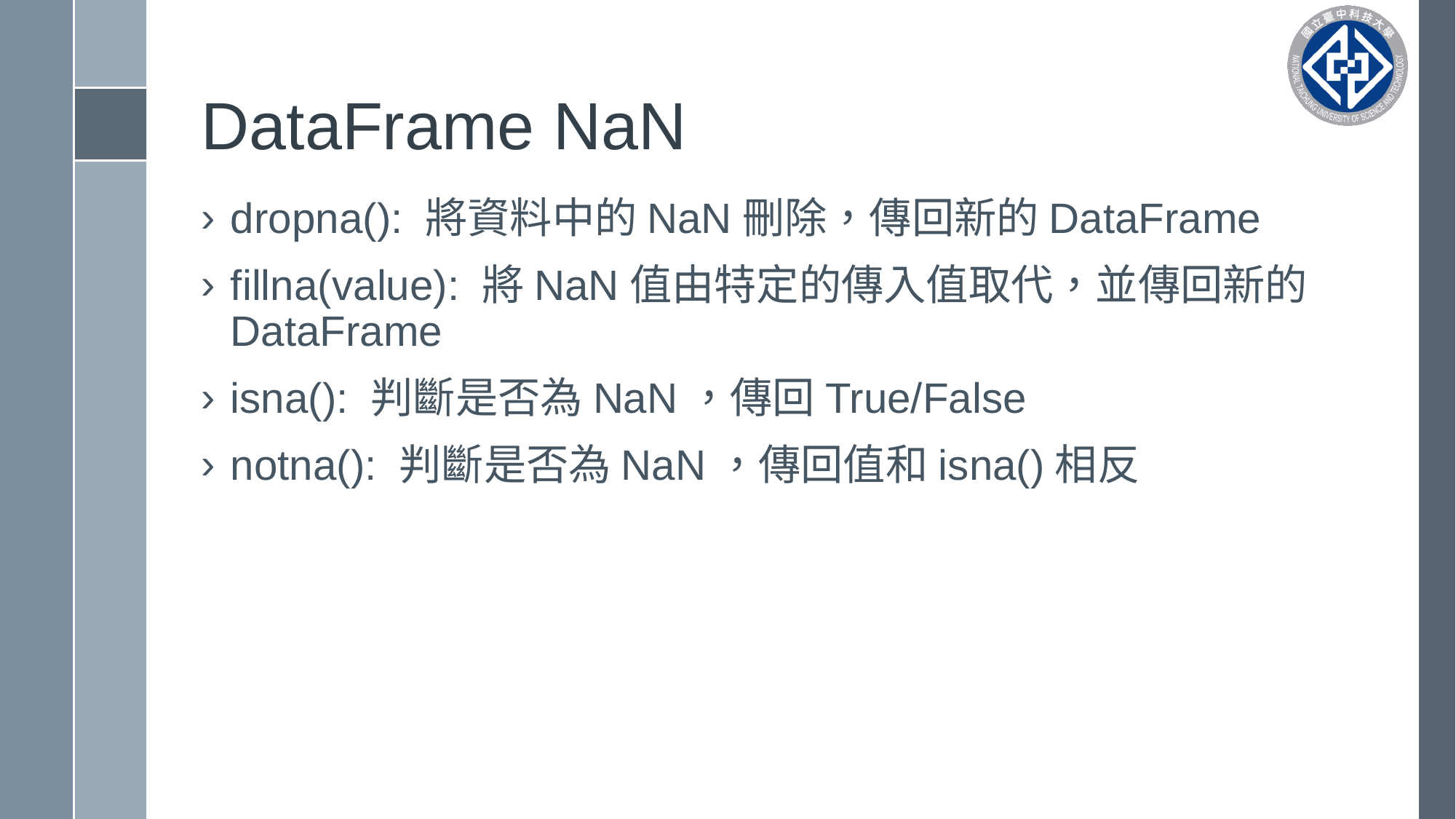

# DataFrame NaN
dropna(): 將資料中的NaN刪除，傳回新的DataFrame
fillna(value): 將NaN值由特定的傳入值取代，並傳回新的DataFrame
isna(): 判斷是否為NaN，傳回True/False
notna(): 判斷是否為NaN，傳回值和isna()相反